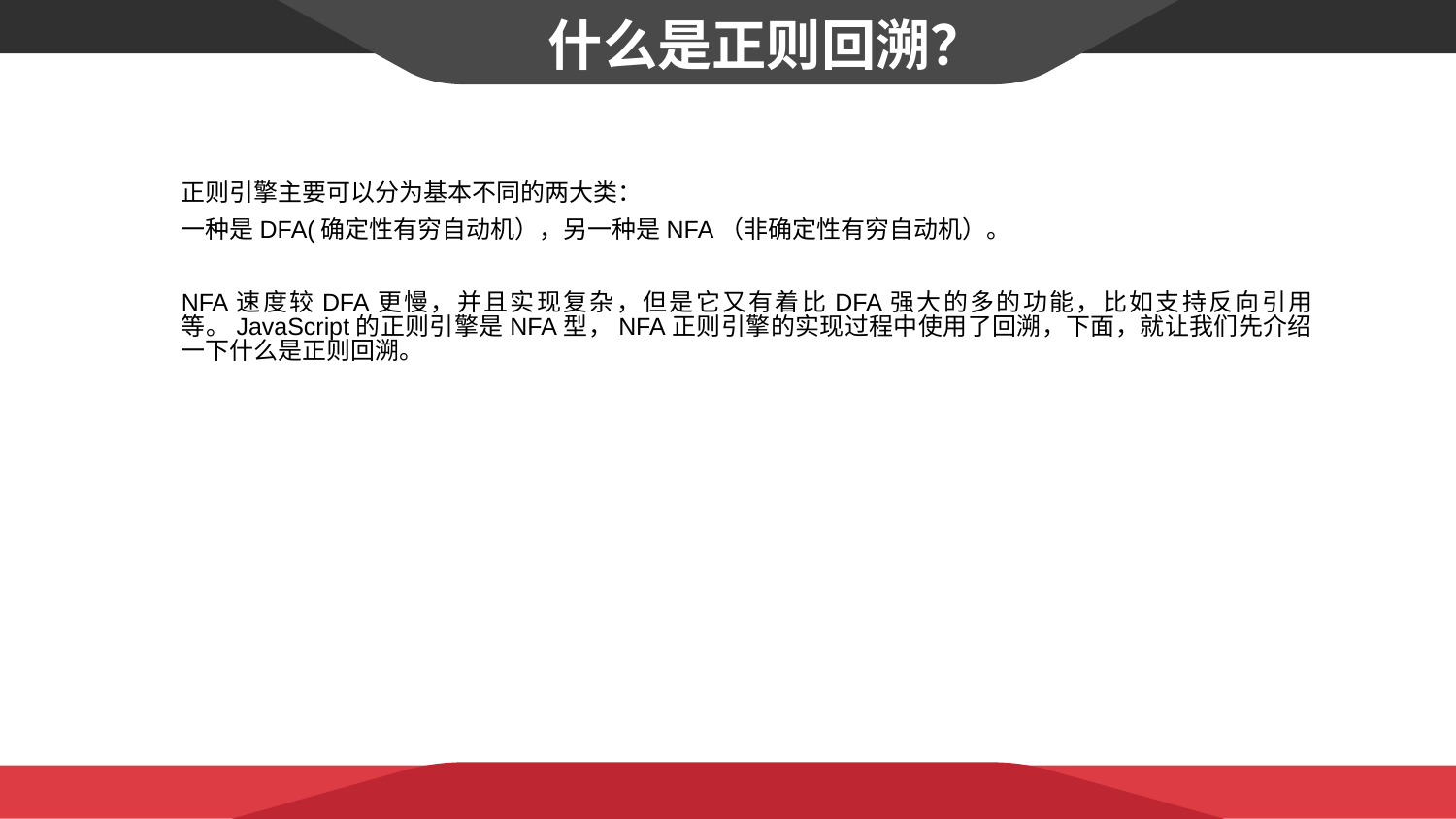

什么是正则回溯？
正则引擎主要可以分为基本不同的两大类：
一种是DFA(确定性有穷自动机），另一种是NFA（非确定性有穷自动机）。

NFA速度较DFA更慢，并且实现复杂，但是它又有着比DFA强大的多的功能，比如支持反向引用等。JavaScript的正则引擎是NFA型，NFA正则引擎的实现过程中使用了回溯，下面，就让我们先介绍一下什么是正则回溯。